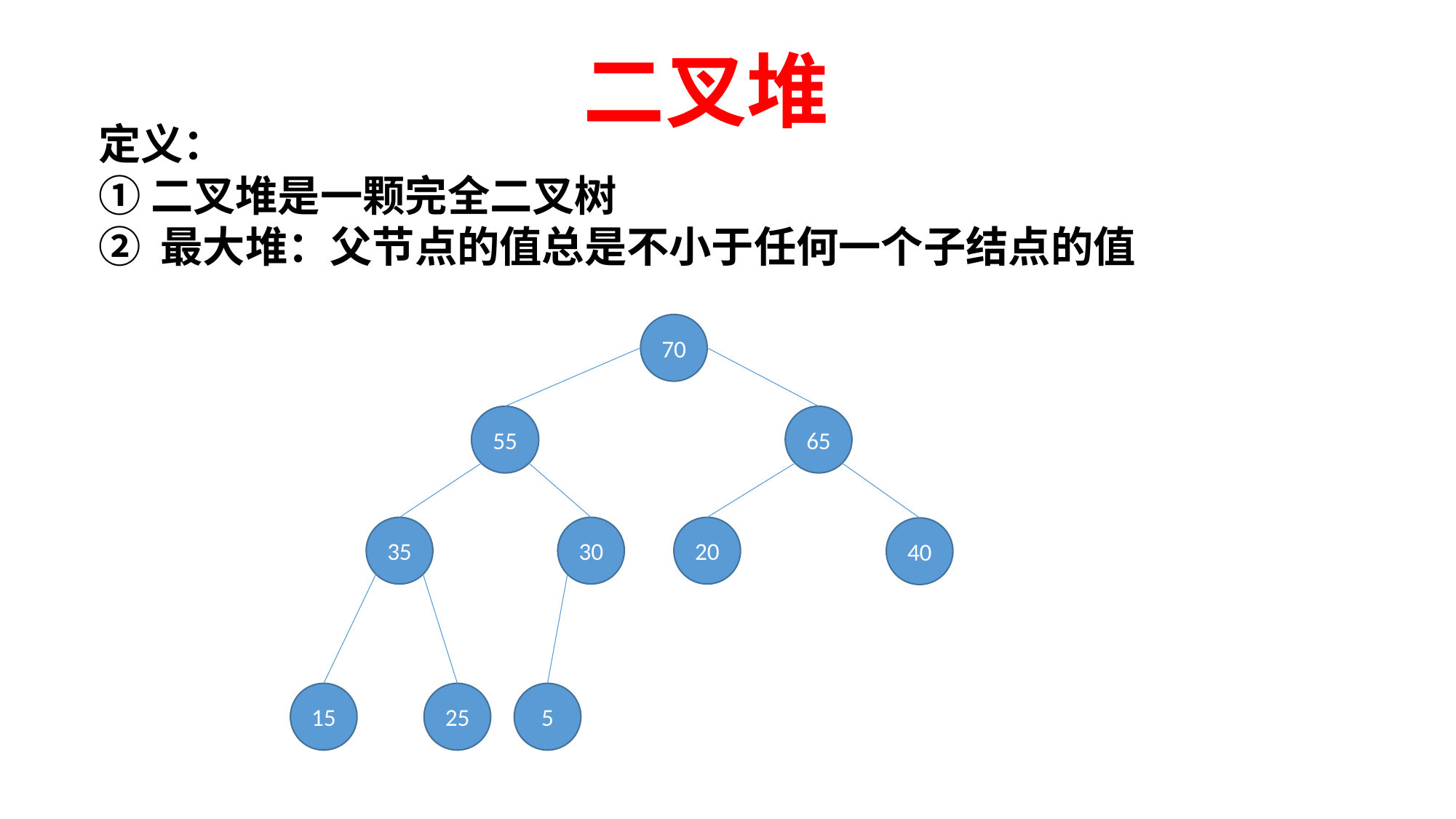

二叉堆
定义：
①二叉堆是一颗完全二叉树
② 最大堆：父节点的值总是不小于任何一个子结点的值

70
65
55
30
20
35
40
25
5
15